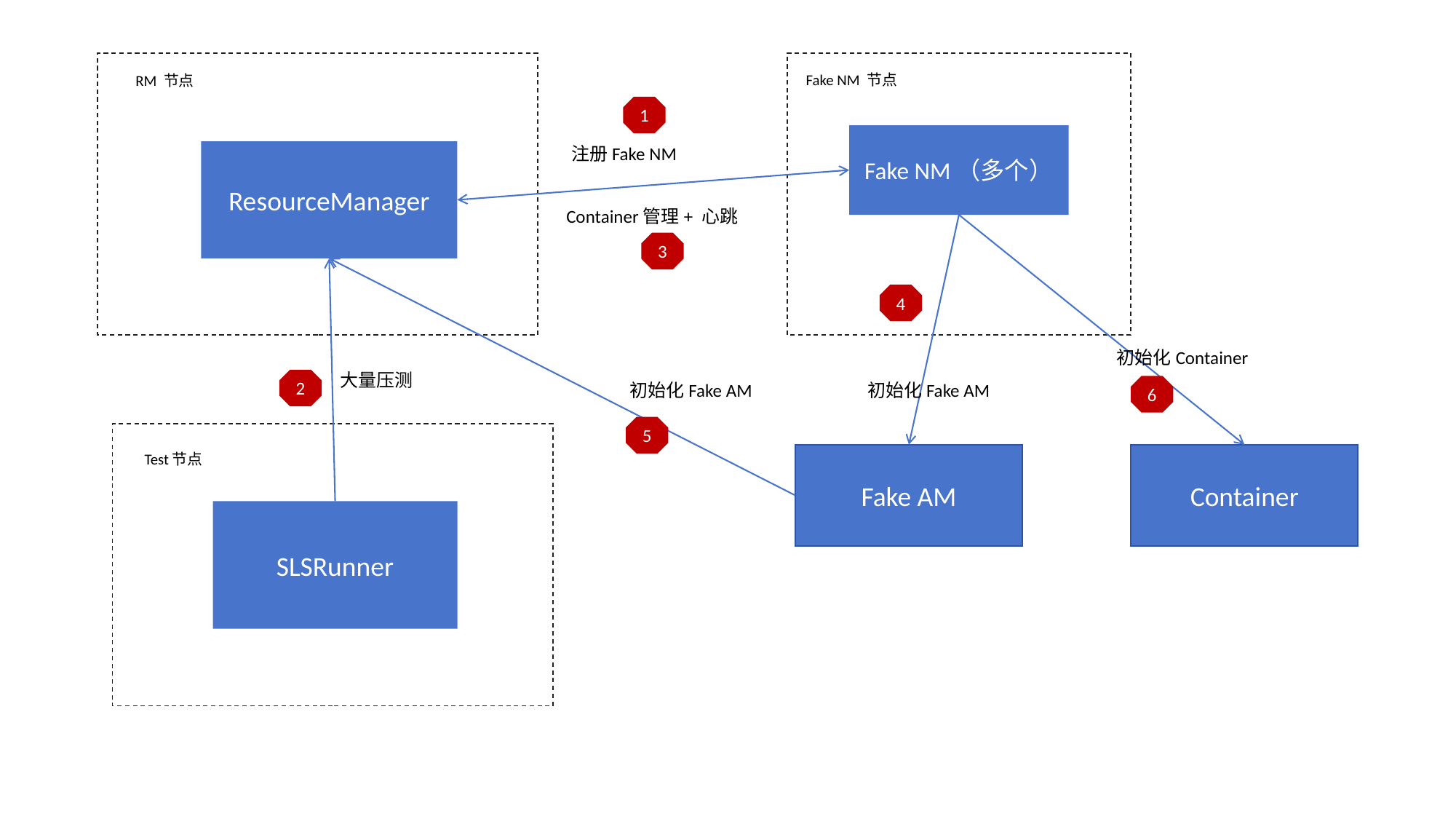

Fake NM 节点
RM 节点
1
Fake NM（多个）
注册Fake NM
ResourceManager
Container管理+ 心跳
3
4
初始化Container
大量压测
2
初始化Fake AM
初始化Fake AM
6
5

Test节点
Fake AM
Container
SLSRunner